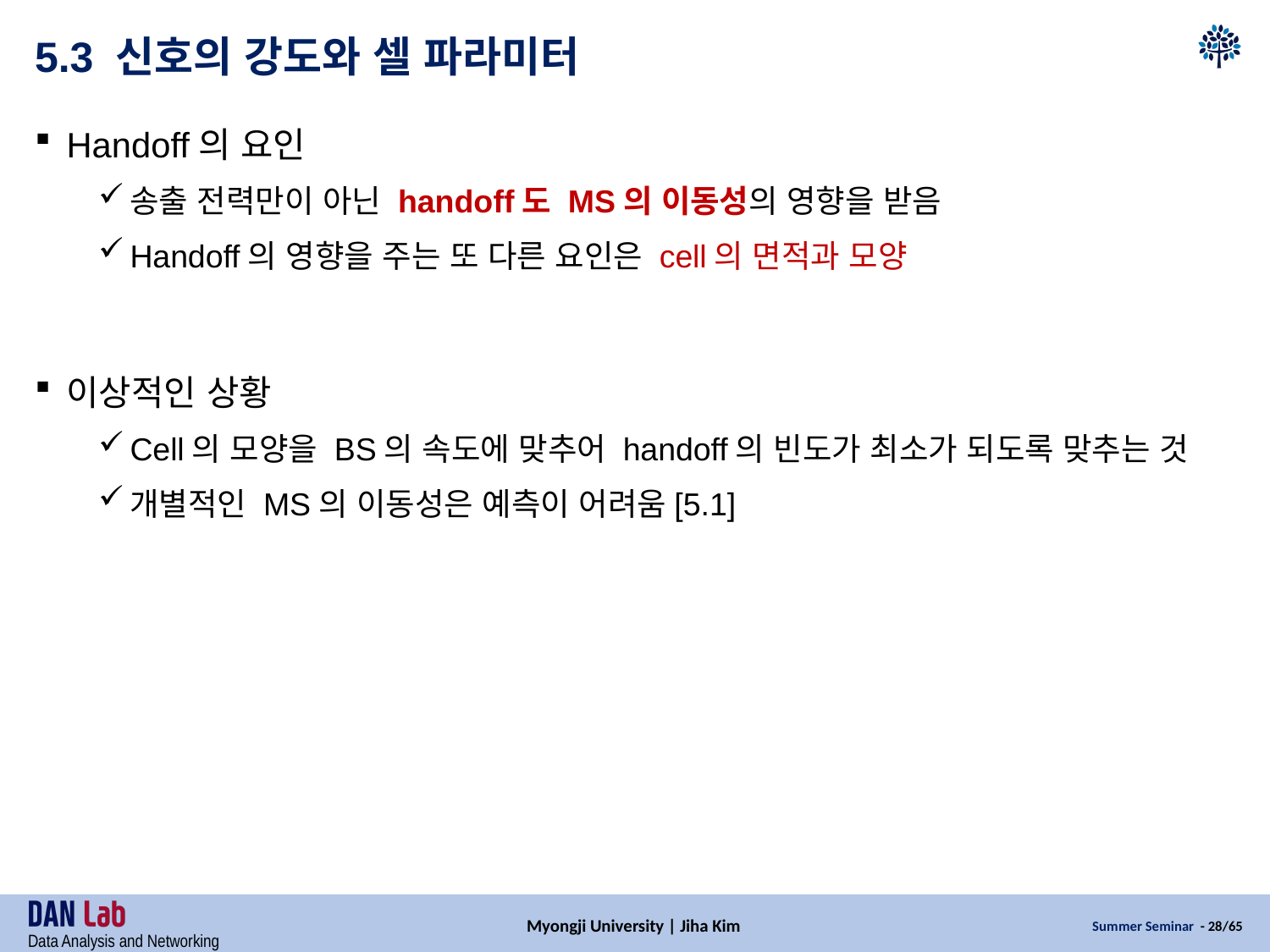

# 5.3 신호의 강도와 셀 파라미터
Handoff의 요인
송출 전력만이 아닌 handoff도 MS의 이동성의 영향을 받음
Handoff의 영향을 주는 또 다른 요인은 cell의 면적과 모양

이상적인 상황
Cell의 모양을 BS의 속도에 맞추어 handoff의 빈도가 최소가 되도록 맞추는 것
개별적인 MS의 이동성은 예측이 어려움[5.1]
Myongji University | Jiha Kim
Summer Seminar  - 28/65